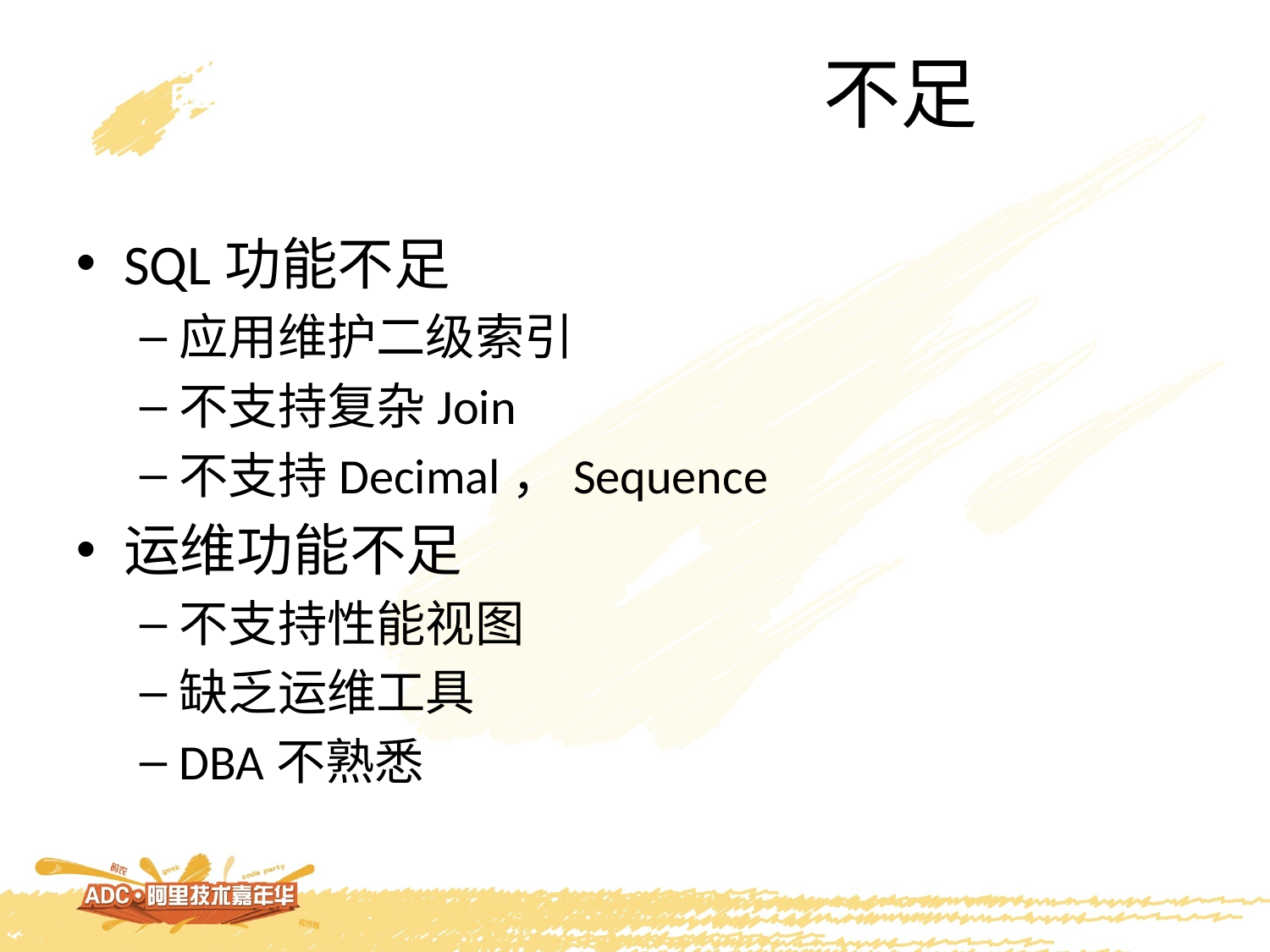

不足
SQL功能不足
应用维护二级索引
不支持复杂Join
不支持Decimal，Sequence
运维功能不足
不支持性能视图
缺乏运维工具
DBA不熟悉